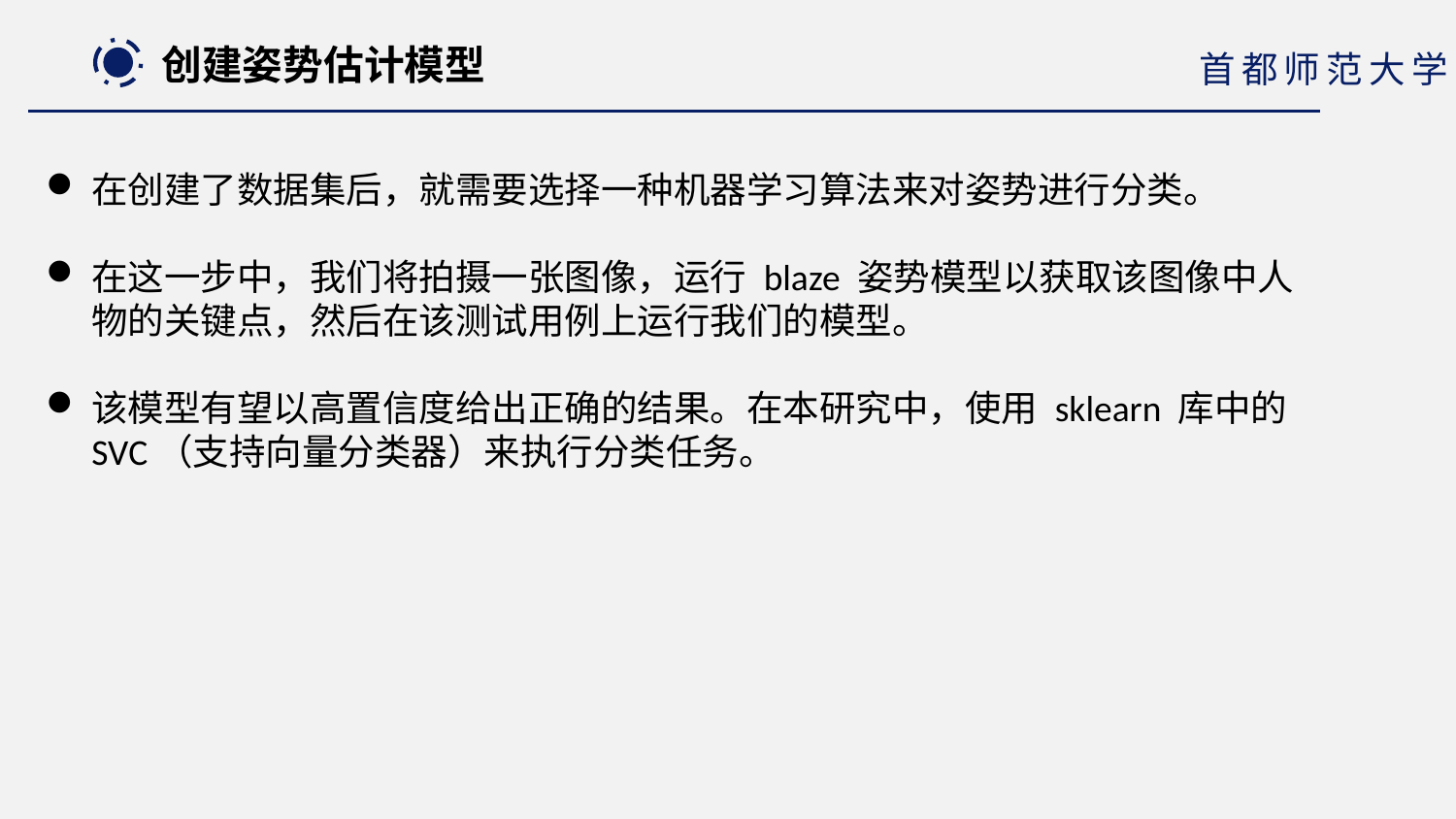

创建姿势估计模型

首都师范大学
在创建了数据集后，就需要选择一种机器学习算法来对姿势进行分类。

在这一步中，我们将拍摄一张图像，运行 blaze 姿势模型以获取该图像中人物的关键点，然后在该测试用例上运行我们的模型。

该模型有望以高置信度给出正确的结果。在本研究中，使用 sklearn 库中的 SVC（支持向量分类器）来执行分类任务。